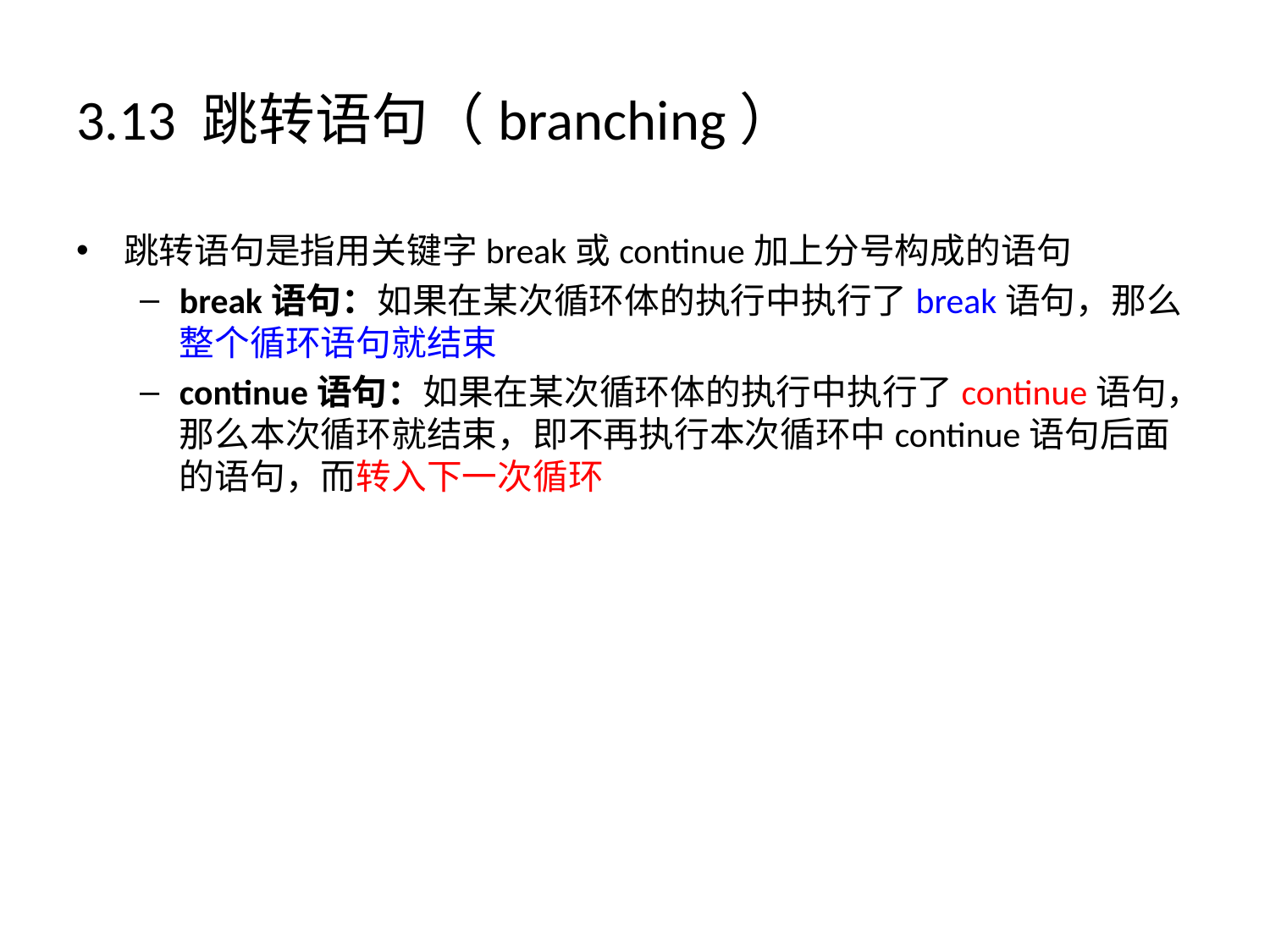

# 3.13 跳转语句（branching）
跳转语句是指用关键字break或continue加上分号构成的语句
break语句：如果在某次循环体的执行中执行了break语句，那么整个循环语句就结束
continue语句：如果在某次循环体的执行中执行了continue语句，那么本次循环就结束，即不再执行本次循环中continue语句后面的语句，而转入下一次循环